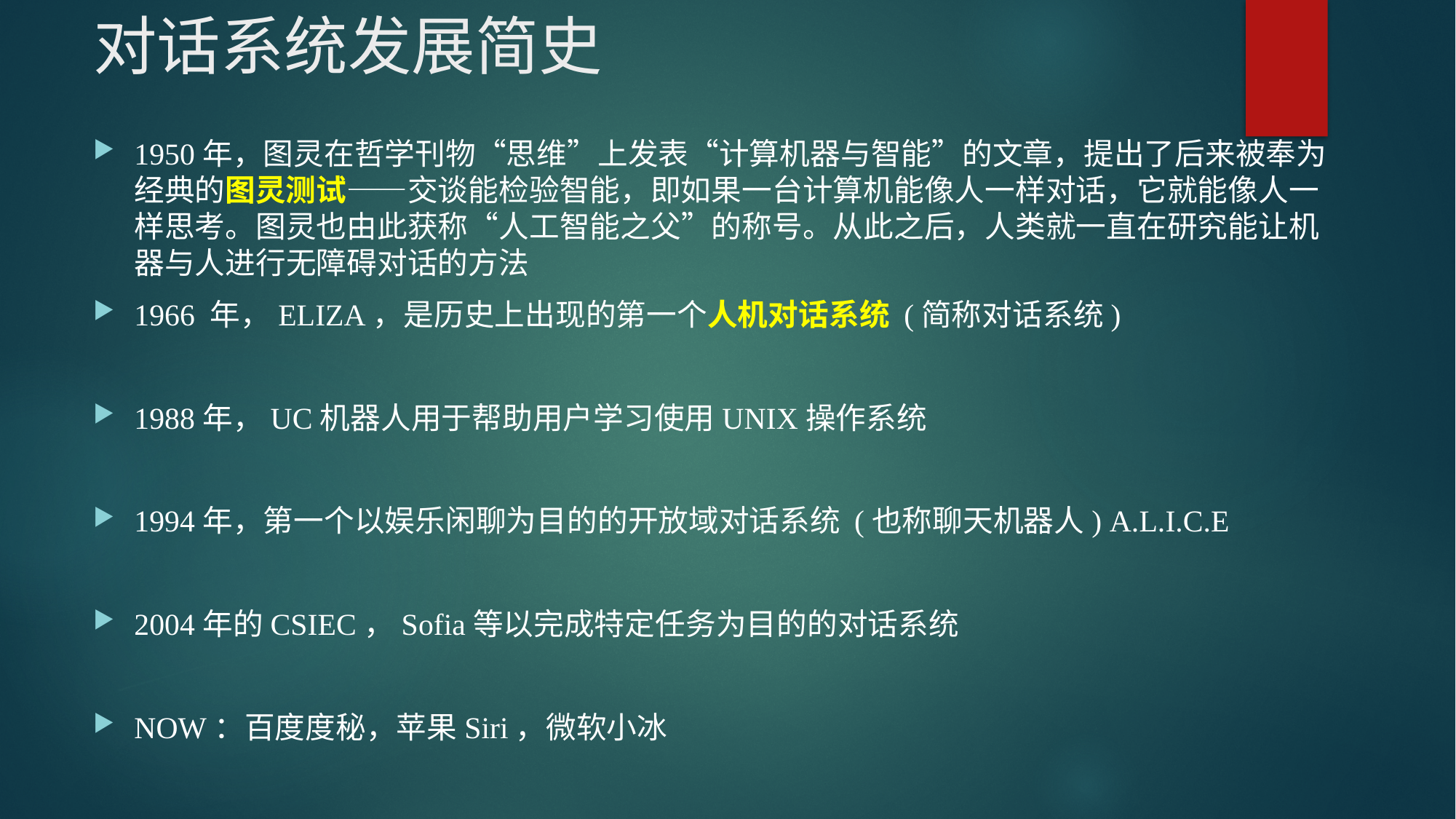

# 对话系统发展简史
1950年，图灵在哲学刊物“思维”上发表“计算机器与智能”的文章，提出了后来被奉为经典的图灵测试——交谈能检验智能，即如果一台计算机能像人一样对话，它就能像人一样思考。图灵也由此获称“人工智能之父”的称号。从此之后，人类就一直在研究能让机器与人进行无障碍对话的方法
1966 年，ELIZA，是历史上出现的第一个人机对话系统 (简称对话系统)

1988年，UC机器人用于帮助用户学习使用UNIX操作系统

1994年，第一个以娱乐闲聊为目的的开放域对话系统 (也称聊天机器人) A.L.I.C.E

2004年的CSIEC，Sofia等以完成特定任务为目的的对话系统

NOW：百度度秘，苹果Siri，微软小冰